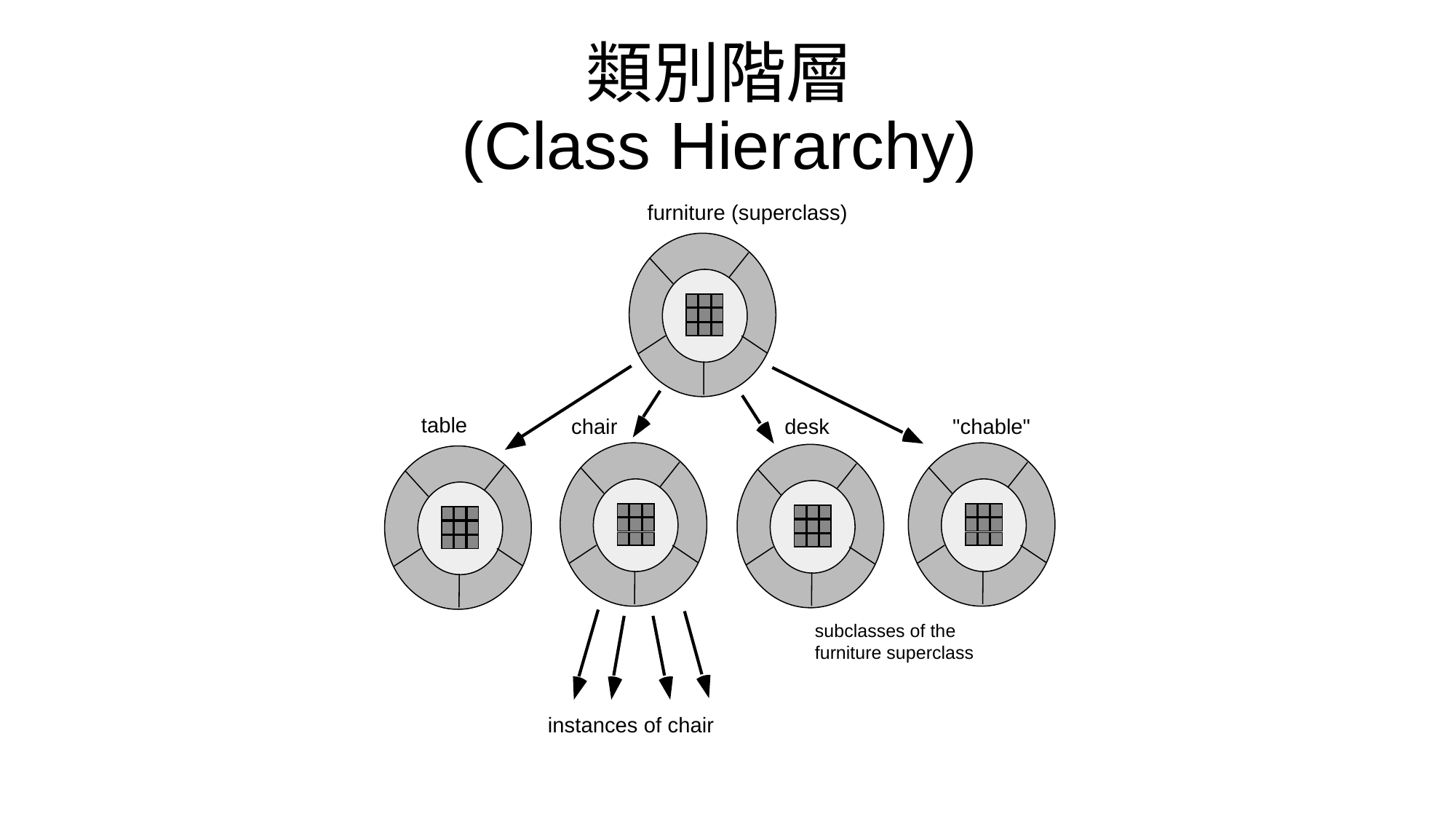

# 類別階層 (Class Hierarchy)
furniture (superclass)

table

chair
desk
"chable"

subclasses of the
furniture superclass

instances of chair